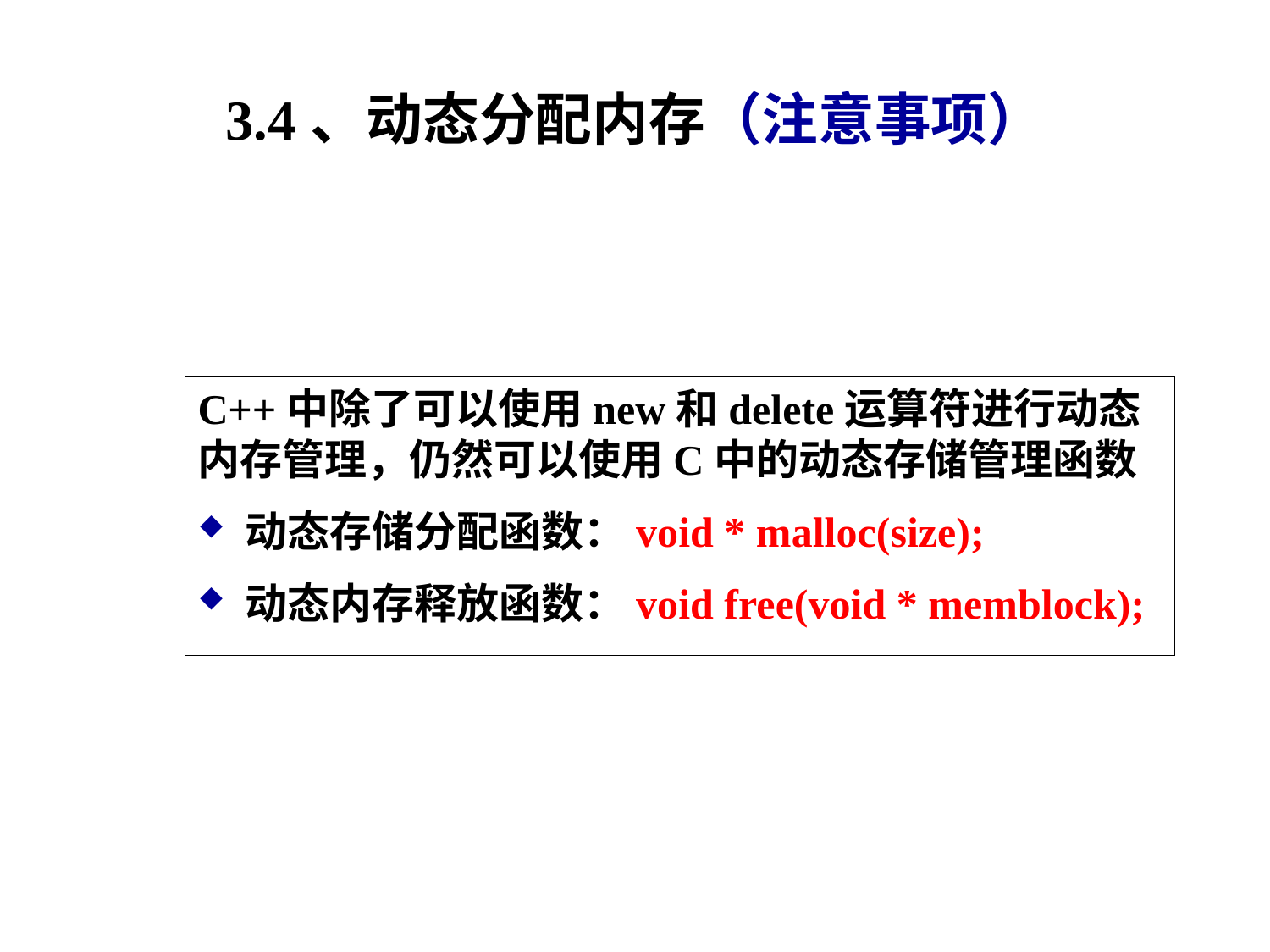

# 3.4、动态分配内存（注意事项）
C++中除了可以使用new和delete运算符进行动态内存管理，仍然可以使用C中的动态存储管理函数
 动态存储分配函数：void * malloc(size);
 动态内存释放函数：void free(void * memblock);